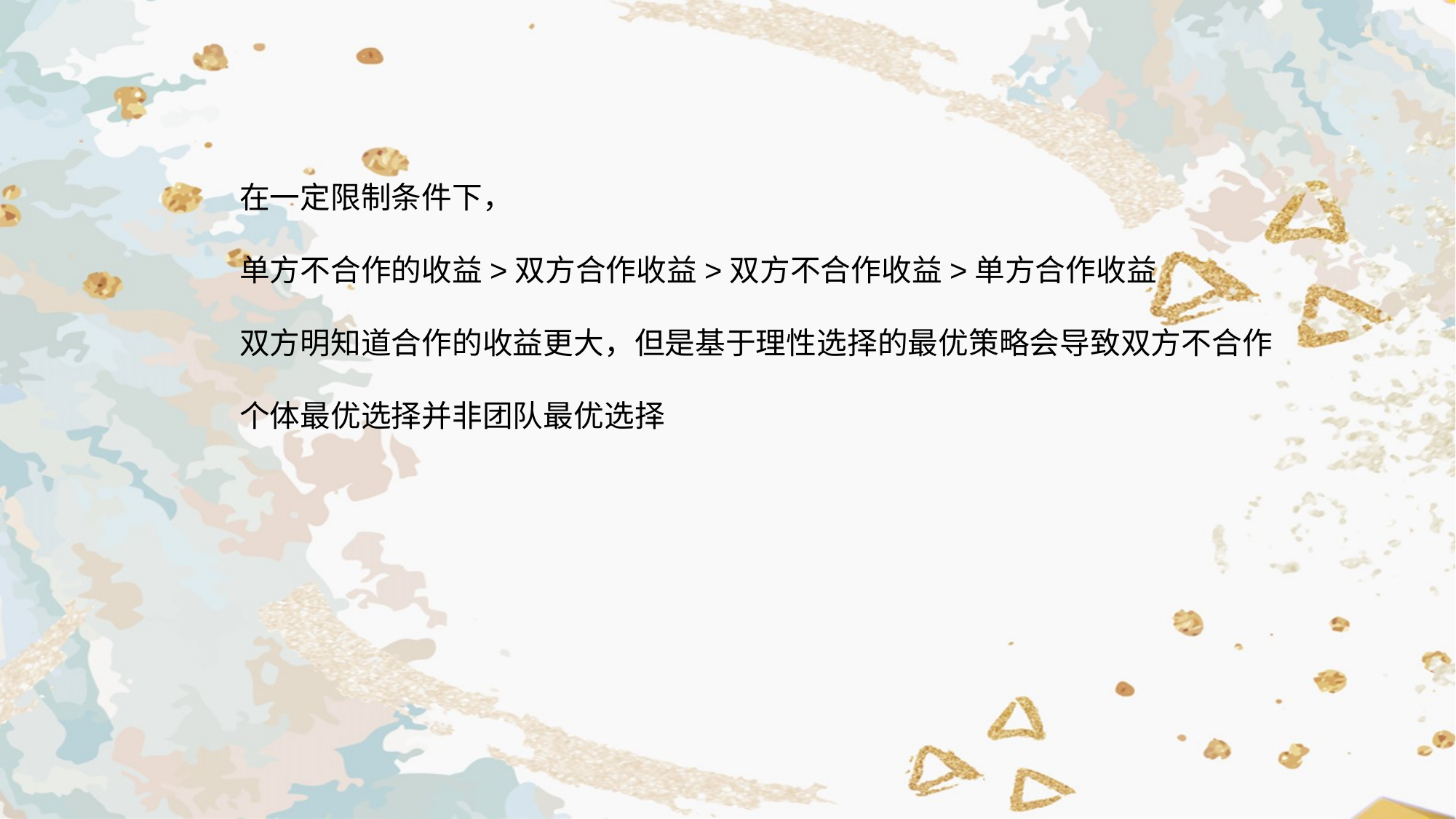

在一定限制条件下，

单方不合作的收益>双方合作收益>双方不合作收益>单方合作收益

双方明知道合作的收益更大，但是基于理性选择的最优策略会导致双方不合作

个体最优选择并非团队最优选择